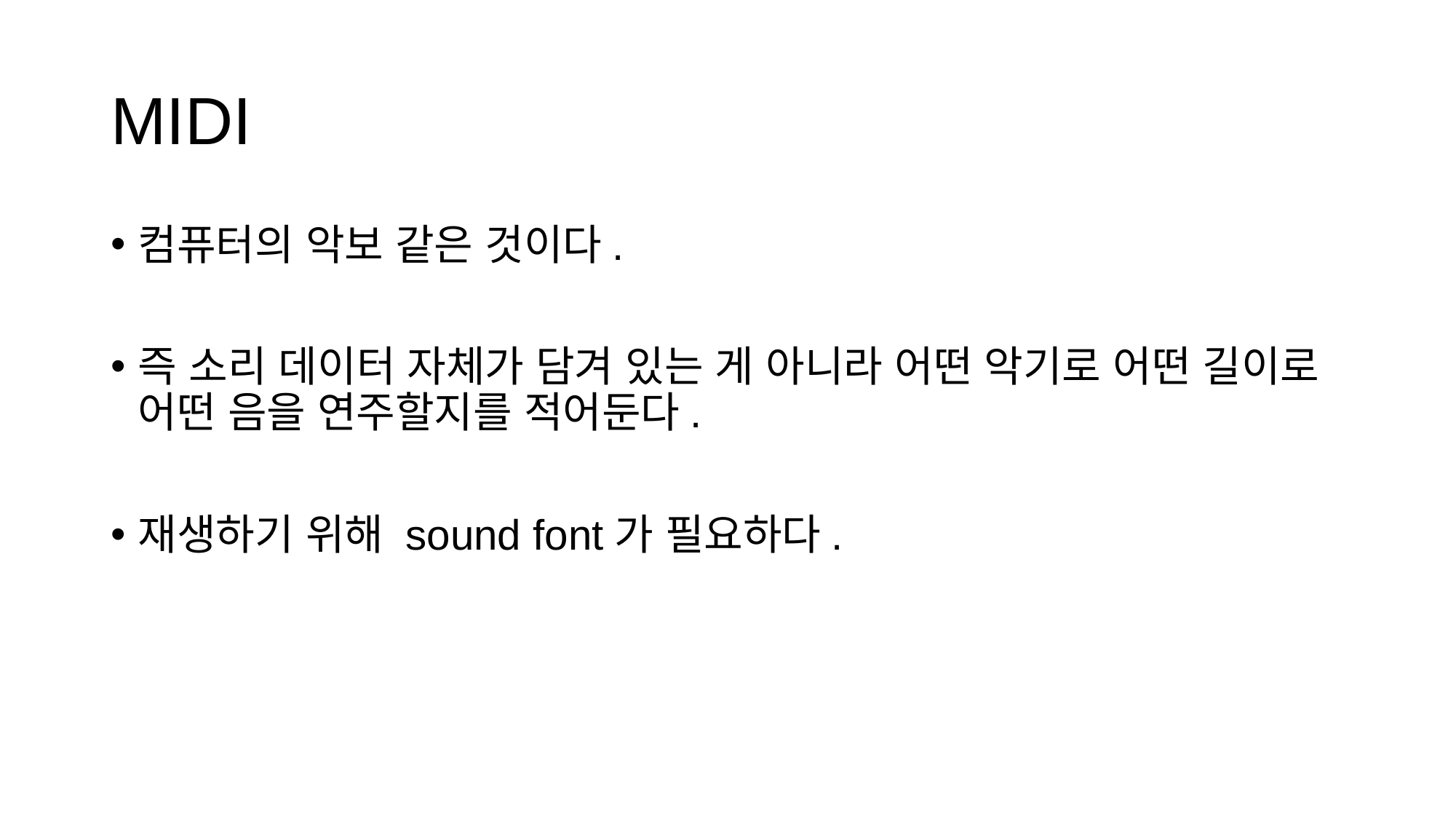

# MIDI
컴퓨터의 악보 같은 것이다.

즉 소리 데이터 자체가 담겨 있는 게 아니라 어떤 악기로 어떤 길이로 어떤 음을 연주할지를 적어둔다.

재생하기 위해 sound font가 필요하다.